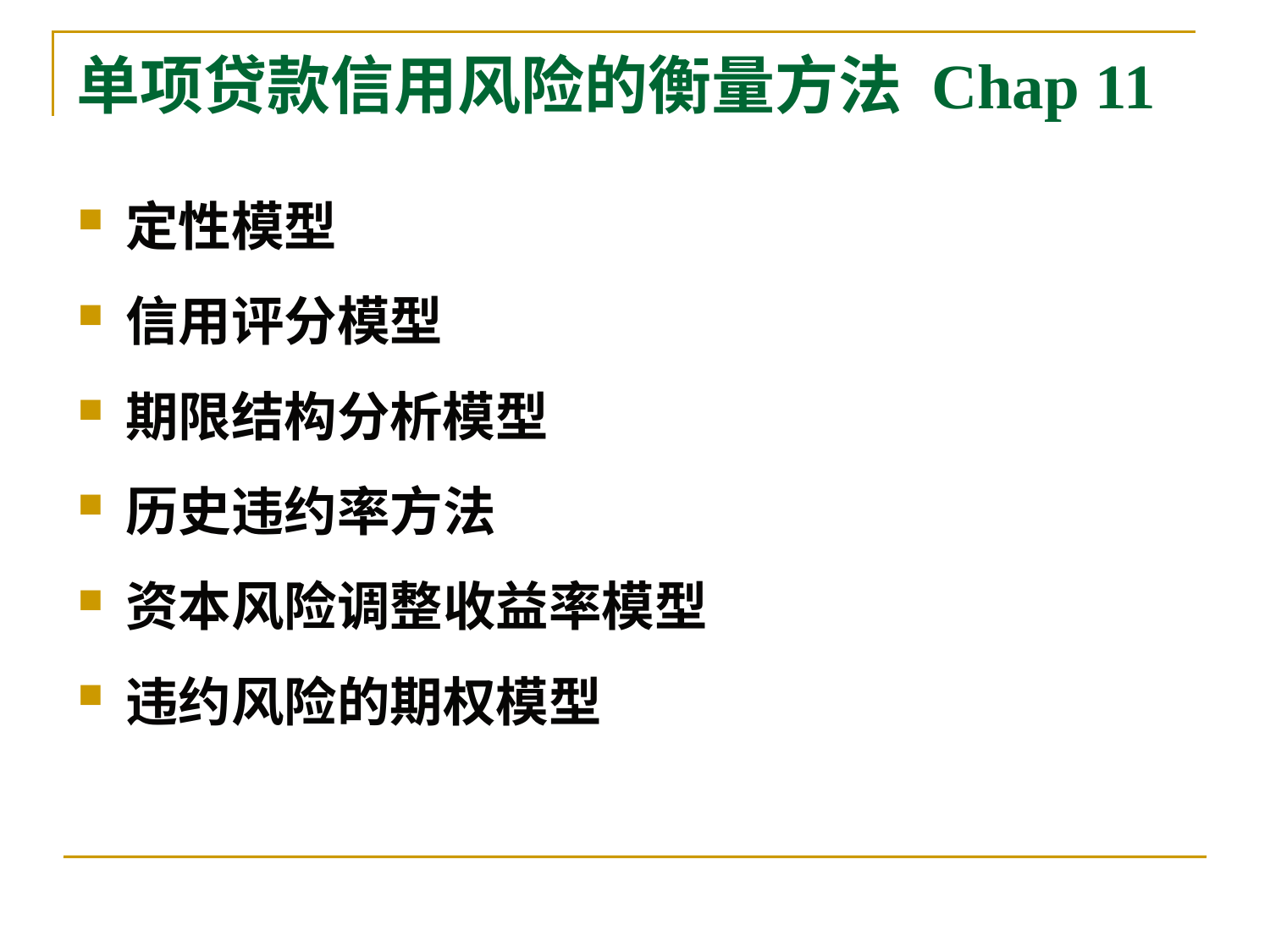

# 单项贷款信用风险的衡量方法 Chap 11
定性模型
信用评分模型
期限结构分析模型
历史违约率方法
资本风险调整收益率模型
违约风险的期权模型